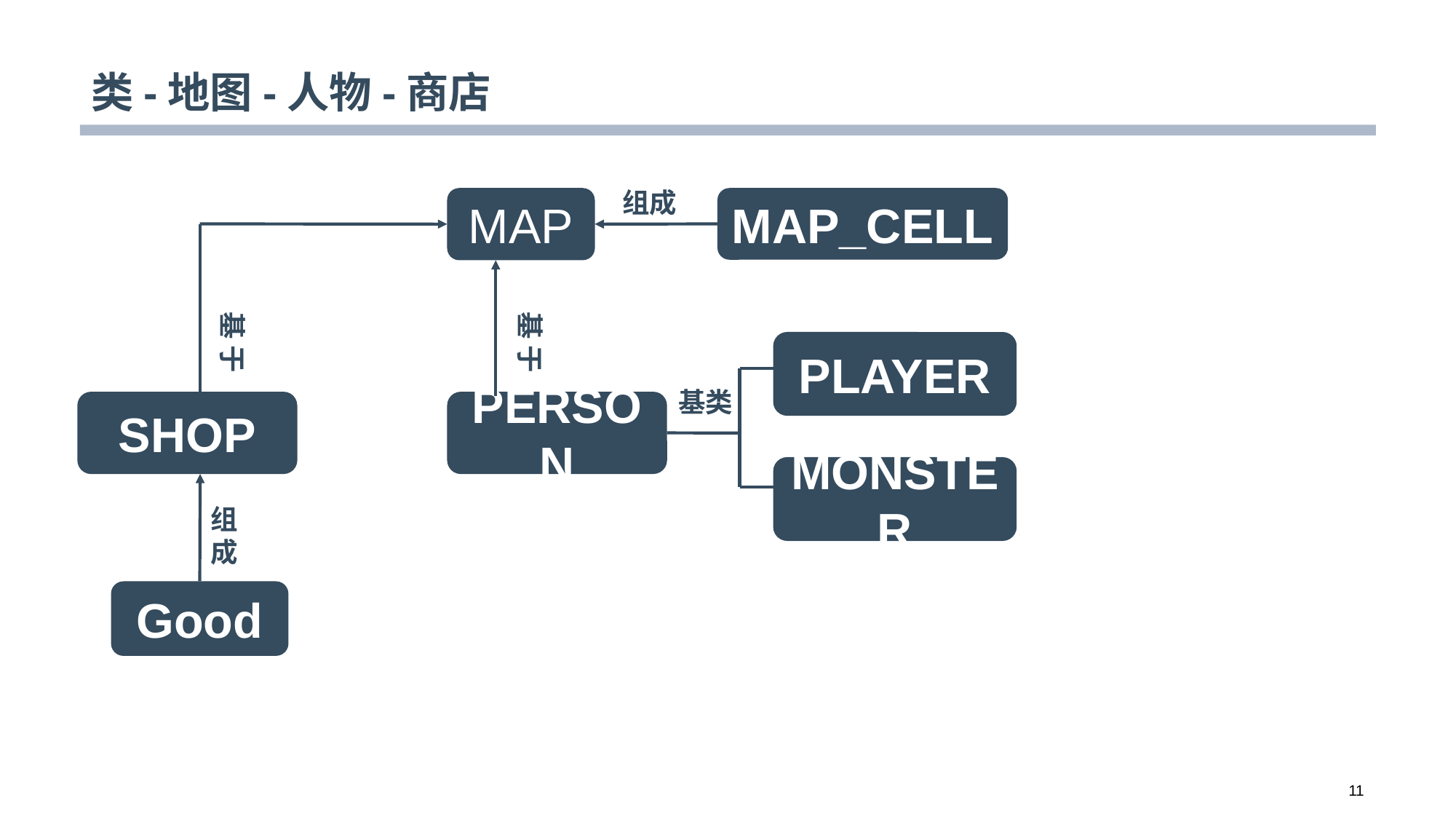

# 类-地图-人物-商店
组成
MAP
MAP_CELL
基 于
基 于
PLAYER
基类
PERSON
MONSTER
SHOP
组成
Good
11